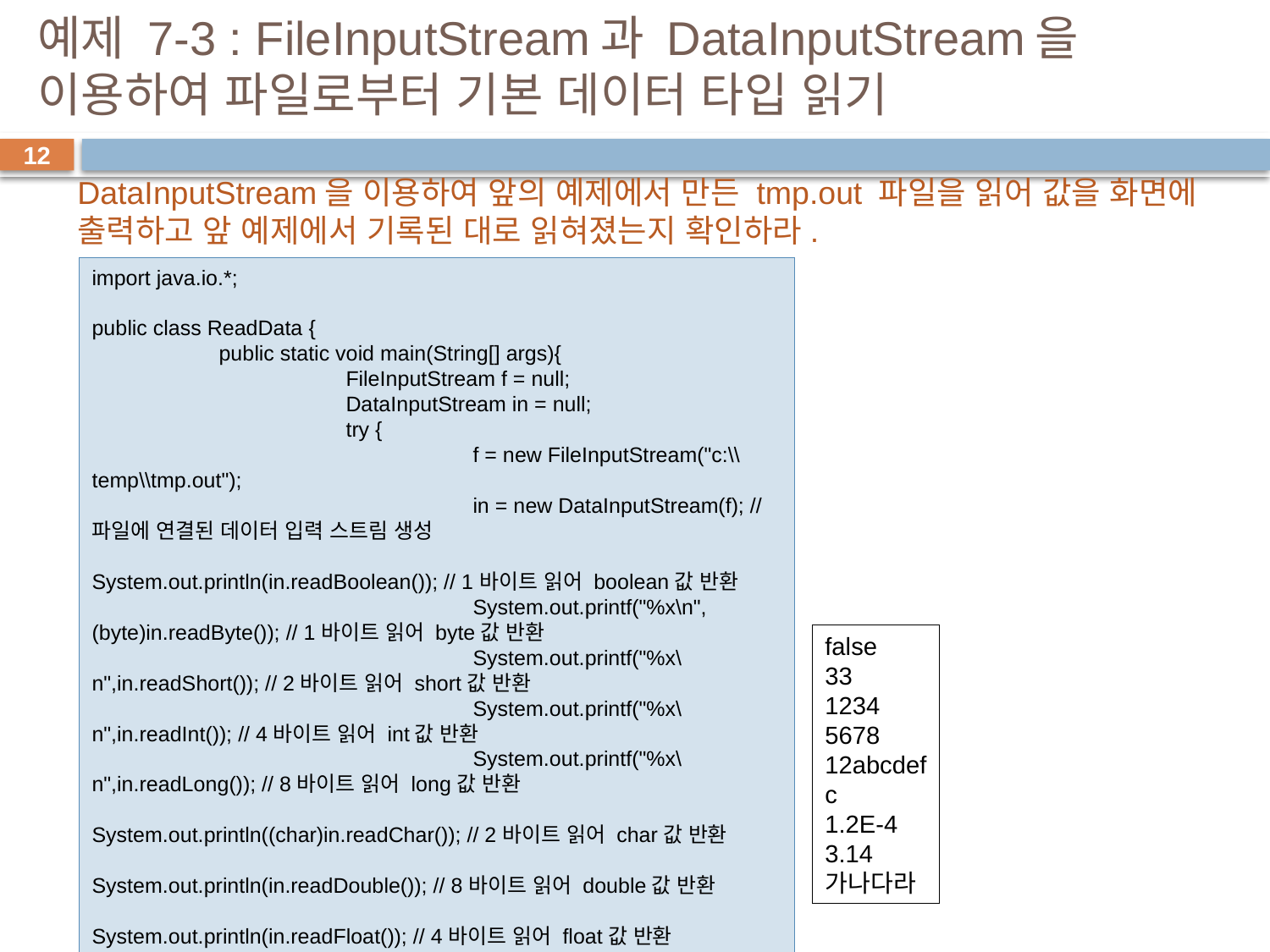

# 예제 7-3 : FileInputStream과 DataInputStream을 이용하여 파일로부터 기본 데이터 타입 읽기
12
DataInputStream을 이용하여 앞의 예제에서 만든 tmp.out 파일을 읽어 값을 화면에 출력하고 앞 예제에서 기록된 대로 읽혀졌는지 확인하라.
import java.io.*;

public class ReadData {
	public static void main(String[] args){
		FileInputStream f = null;
		DataInputStream in = null;
		try {
			f = new FileInputStream("c:\\temp\\tmp.out");
			in = new DataInputStream(f); // 파일에 연결된 데이터 입력 스트림 생성
			System.out.println(in.readBoolean()); // 1바이트 읽어 boolean값 반환
			System.out.printf("%x\n",(byte)in.readByte()); // 1바이트 읽어 byte값 반환
			System.out.printf("%x\n",in.readShort()); // 2바이트 읽어 short값 반환
			System.out.printf("%x\n",in.readInt()); // 4바이트 읽어 int값 반환
			System.out.printf("%x\n",in.readLong()); // 8바이트 읽어 long값 반환
			System.out.println((char)in.readChar()); // 2바이트 읽어 char값 반환
			System.out.println(in.readDouble()); // 8바이트 읽어 double값 반환
			System.out.println(in.readFloat()); // 4바이트 읽어 float값 반환
			System.out.println(in.readUTF()); // UTF-8로 인코딩된 문자열 읽어 반환
			in.close();
			f.close();
		} catch (IOException e) {
			System.out.println("입출력 오류");
		}
	}
}
false
33
1234
5678
12abcdef
c
1.2E-4
3.14
가나다라